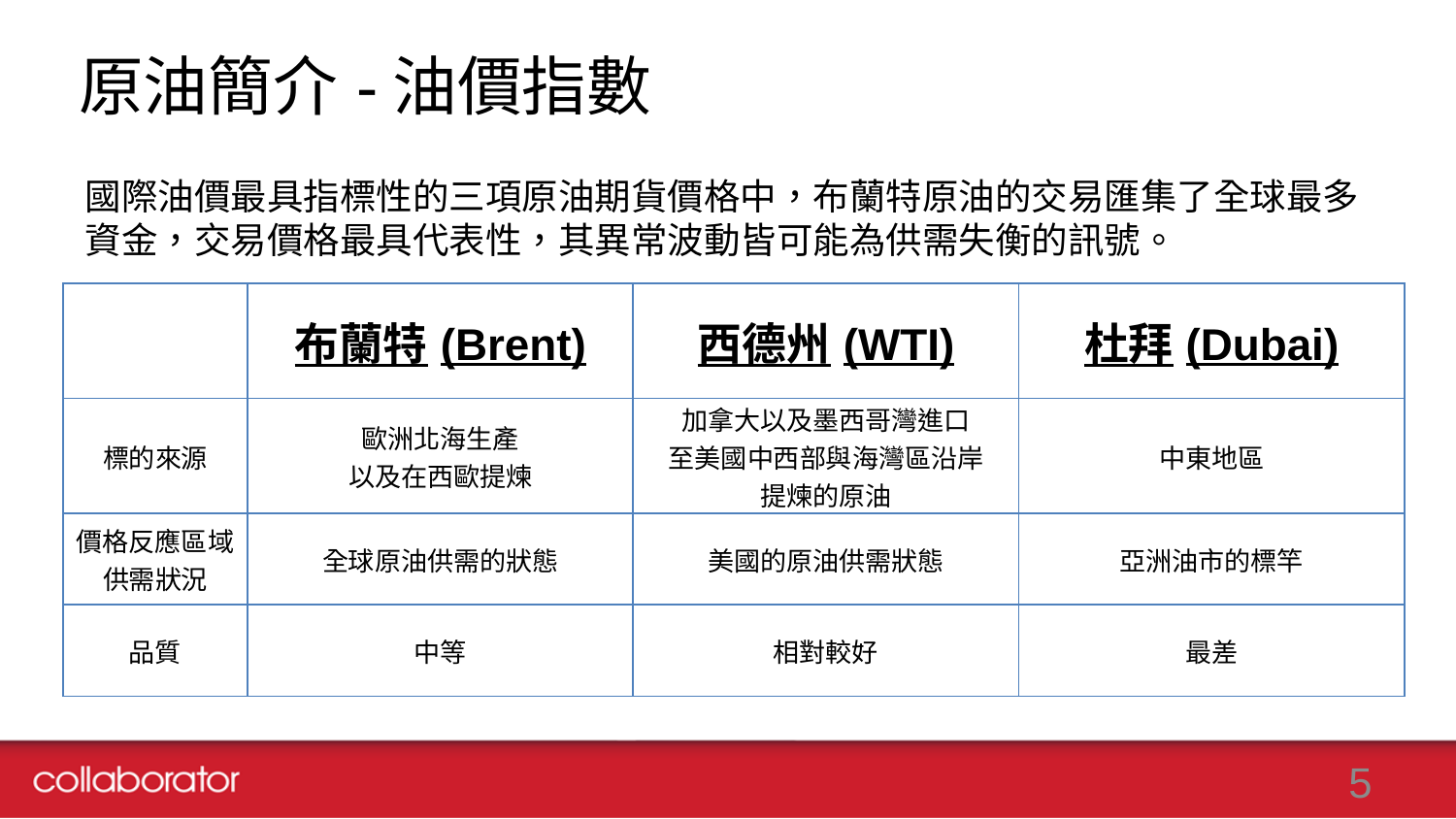

# 原油簡介-油價指數
國際油價最具指標性的三項原油期貨價格中，布蘭特原油的交易匯集了全球最多資金，交易價格最具代表性，其異常波動皆可能為供需失衡的訊號。
|  | 布蘭特(Brent) | 西德州(WTI) | 杜拜(Dubai) |
| --- | --- | --- | --- |
| 標的來源 | 歐洲北海生產 以及在西歐提煉 | 加拿大以及墨西哥灣進口 至美國中西部與海灣區沿岸 提煉的原油 | 中東地區 |
| 價格反應區域 供需狀況 | 全球原油供需的狀態 | 美國的原油供需狀態 | 亞洲油市的標竿 |
| 品質 | 中等 | 相對較好 | 最差 |
5